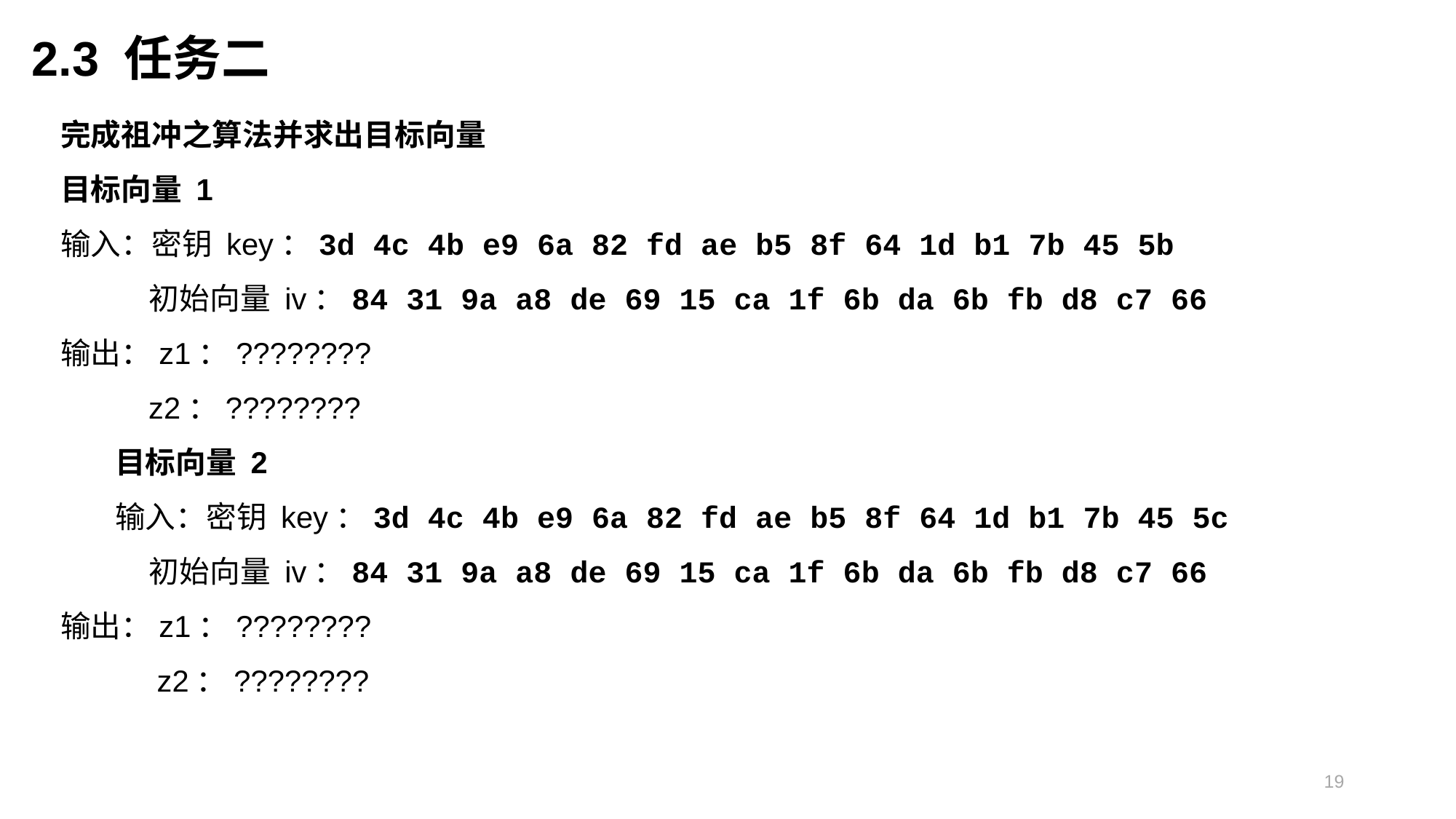

2.3 任务二
完成祖冲之算法并求出目标向量
目标向量 1
输入：密钥 key：3d 4c 4b e9 6a 82 fd ae b5 8f 64 1d b1 7b 45 5b
    初始向量 iv：84 31 9a a8 de 69 15 ca 1f 6b da 6b fb d8 c7 66
输出：z1：????????
    z2：????????
目标向量 2
输入：密钥 key：3d 4c 4b e9 6a 82 fd ae b5 8f 64 1d b1 7b 45 5c
    初始向量 iv：84 31 9a a8 de 69 15 ca 1f 6b da 6b fb d8 c7 66
输出：z1：????????
     z2：????????
19